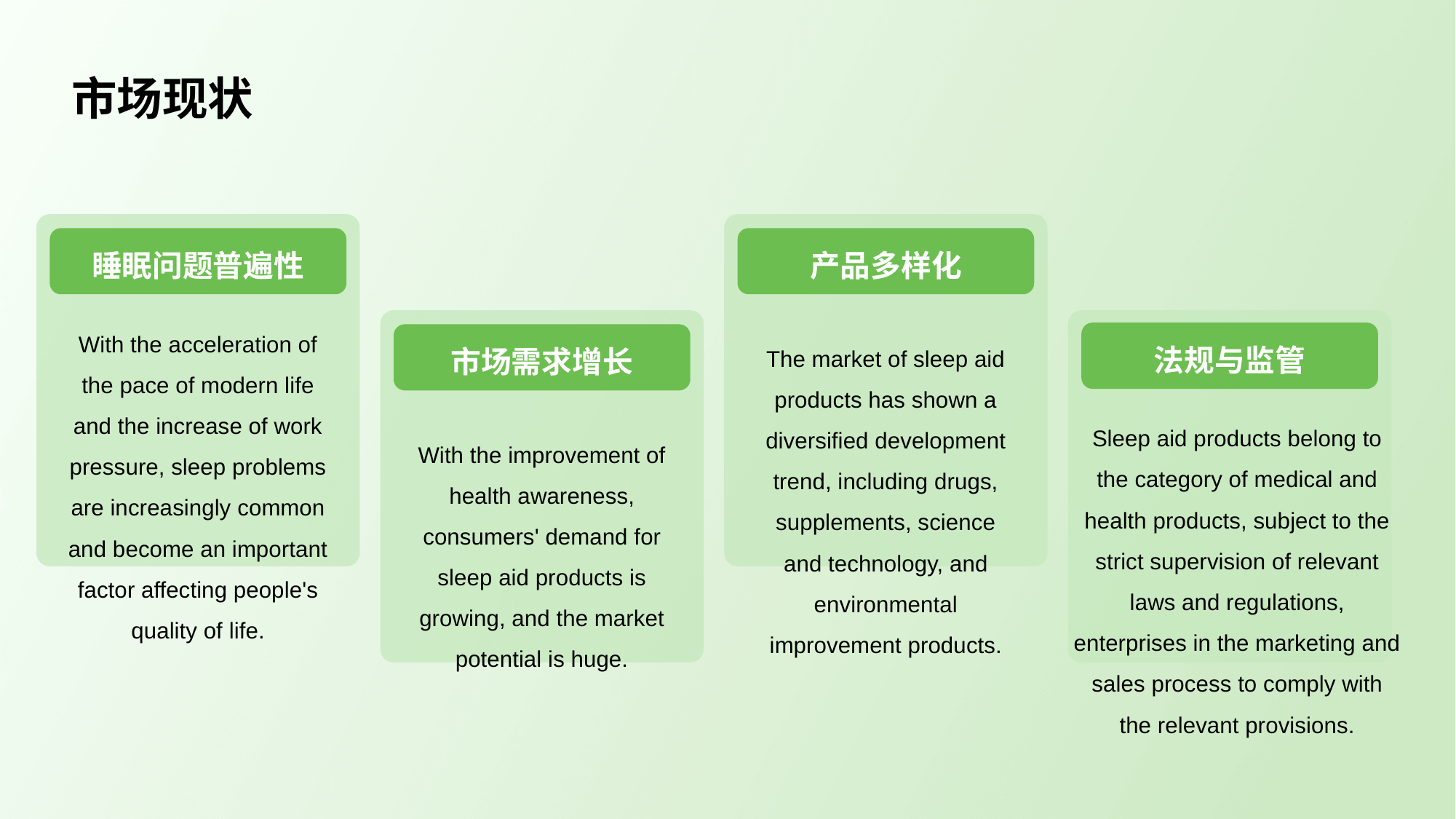

市场现状

睡眠问题普遍性
产品多样化

With the acceleration of the pace of modern life and the increase of work pressure, sleep problems are increasingly common and become an important factor affecting people's quality of life.

The market of sleep aid products has shown a diversified development trend, including drugs, supplements, science and technology, and environmental improvement products.
法规与监管
市场需求增长
Sleep aid products belong to the category of medical and health products, subject to the strict supervision of relevant laws and regulations, enterprises in the marketing and sales process to comply with the relevant provisions.
With the improvement of health awareness, consumers' demand for sleep aid products is growing, and the market potential is huge.